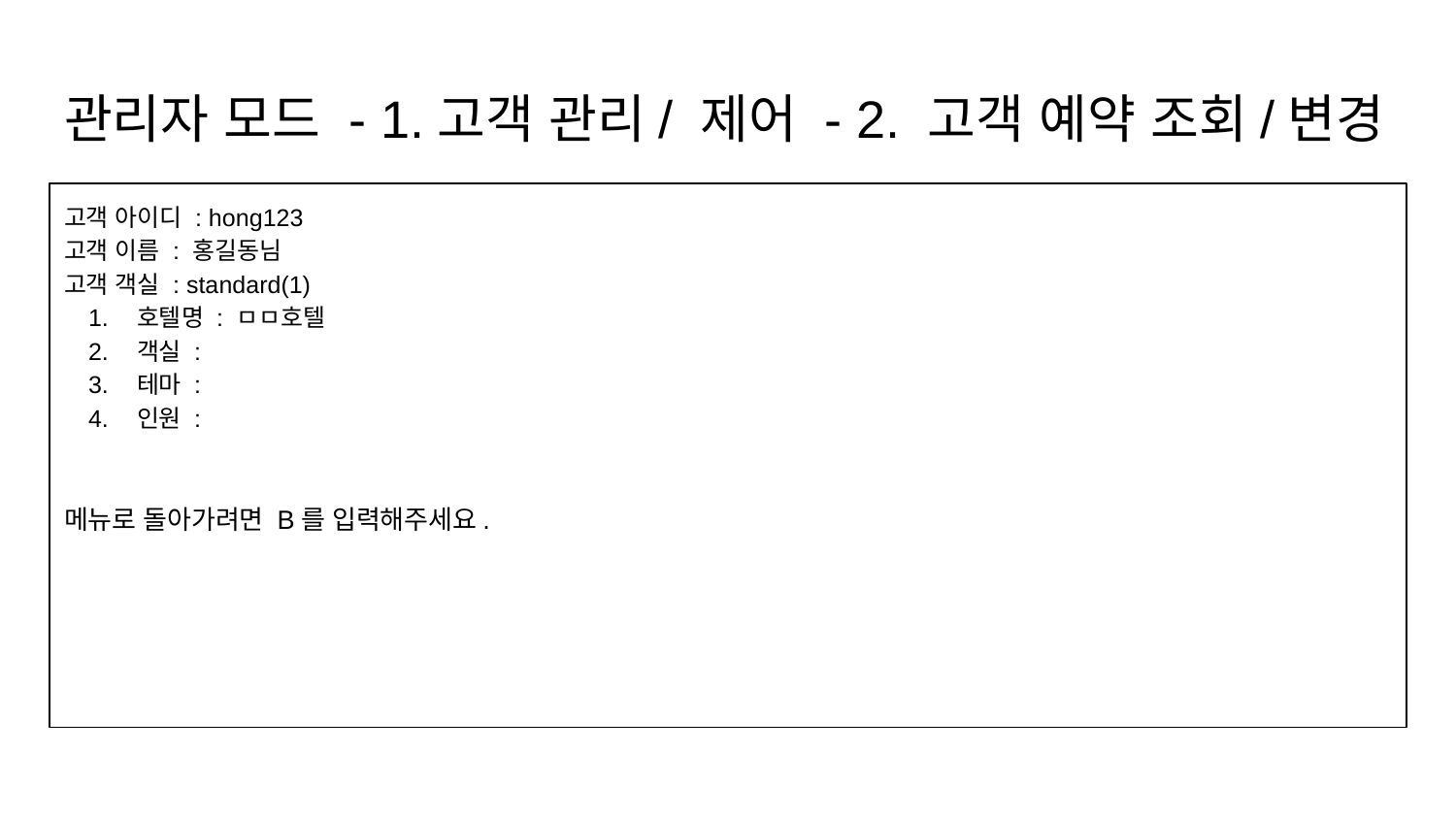

# 관리자 모드 - 1.고객 관리/ 제어 - 2. 고객 예약 조회/변경

고객 아이디 : hong123
고객 이름 : 홍길동님
고객 객실 : standard(1)
호텔명 : ㅁㅁ호텔
객실 :
테마 :
인원 :

메뉴로 돌아가려면 B를 입력해주세요.